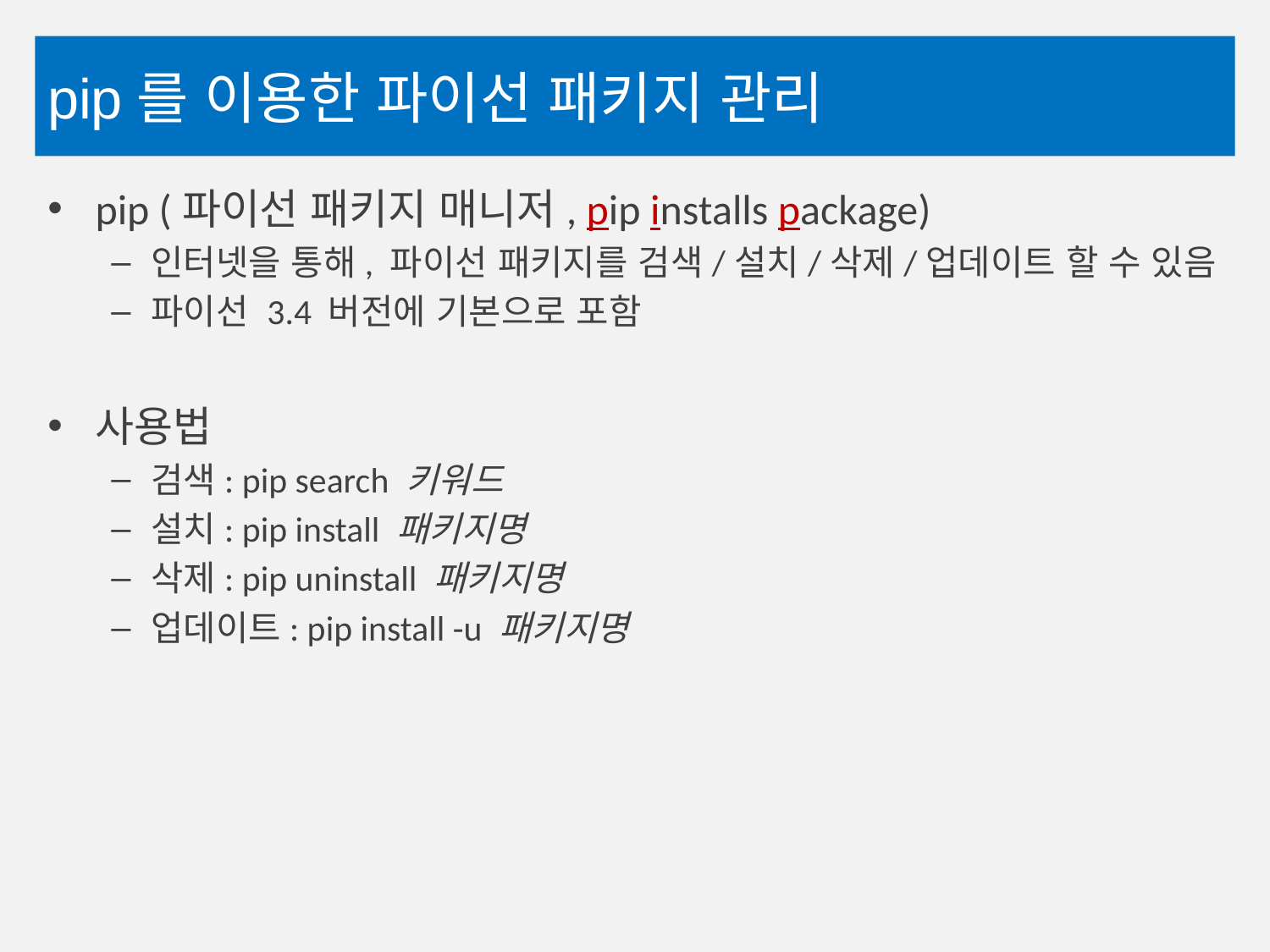

# pip를 이용한 파이선 패키지 관리
pip (파이선 패키지 매니저, pip installs package)
인터넷을 통해, 파이선 패키지를 검색/설치/삭제/업데이트 할 수 있음
파이선 3.4 버전에 기본으로 포함

사용법
검색: pip search 키워드
설치: pip install 패키지명
삭제: pip uninstall 패키지명
업데이트: pip install -u 패키지명